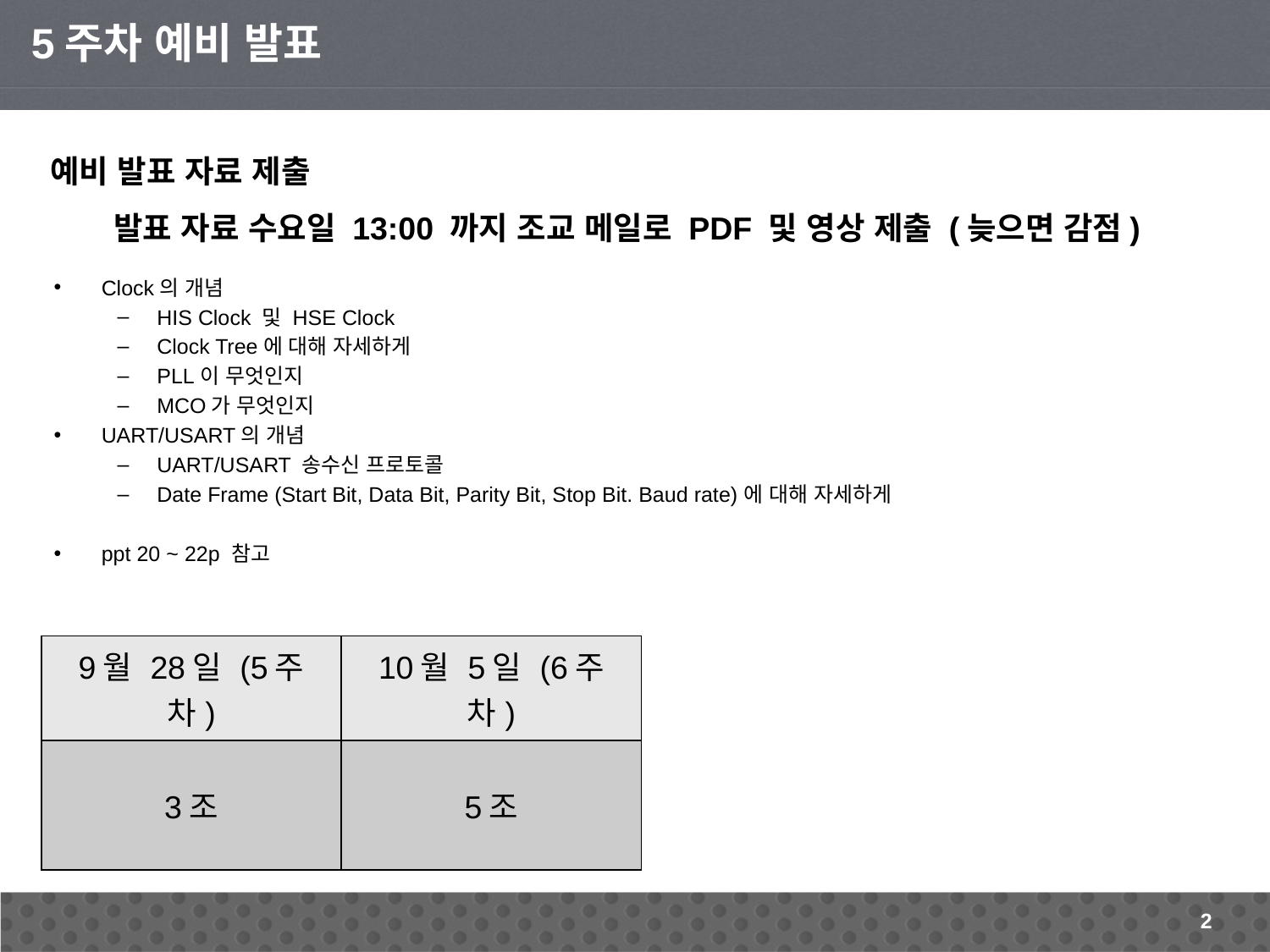

5주차 예비 발표
예비 발표 자료 제출
발표 자료 수요일 13:00 까지 조교 메일로 PDF 및 영상 제출 (늦으면 감점)
Clock의 개념
HIS Clock 및 HSE Clock
Clock Tree에 대해 자세하게
PLL이 무엇인지
MCO가 무엇인지
UART/USART의 개념
UART/USART 송수신 프로토콜
Date Frame (Start Bit, Data Bit, Parity Bit, Stop Bit. Baud rate)에 대해 자세하게

ppt 20 ~ 22p 참고
| 9월 28일 (5주차) | 10월 5일 (6주차) |
| --- | --- |
| 3조 | 5조 |
2